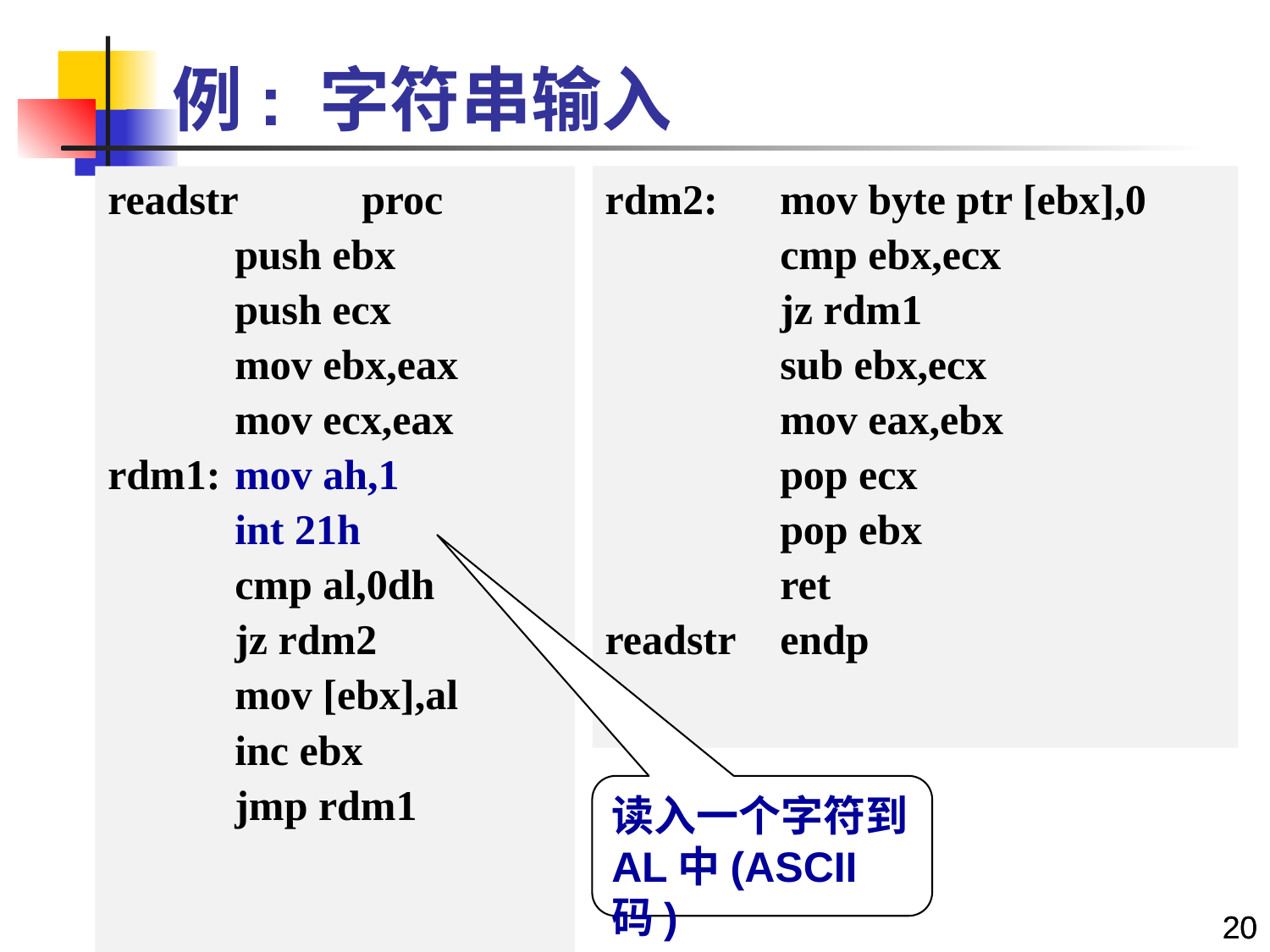

# 例: 字符串输入
rdm2:	mov byte ptr [ebx],0
	cmp ebx,ecx
	jz rdm1
	sub ebx,ecx
	mov eax,ebx
	pop ecx
	pop ebx
	ret
readstr 	endp
readstr	proc
	push ebx
	push ecx
	mov ebx,eax
	mov ecx,eax
rdm1:	mov ah,1
	int 21h
	cmp al,0dh
	jz rdm2
	mov [ebx],al
	inc ebx
	jmp rdm1
读入一个字符到AL中(ASCII码)